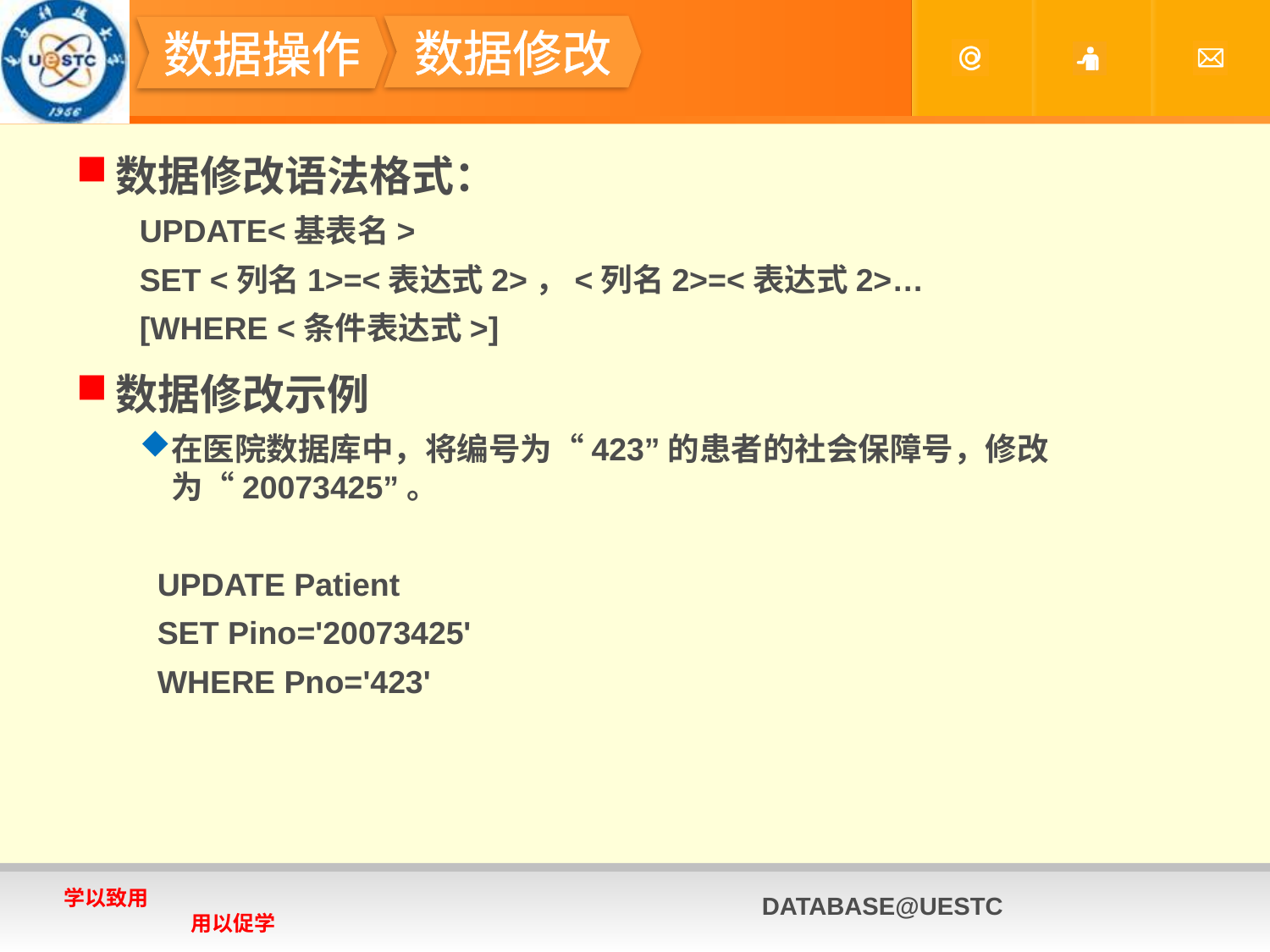

#
数据修改
数据操作
数据修改语法格式：
UPDATE<基表名>
SET <列名1>=<表达式2>，<列名2>=<表达式2>…
[WHERE <条件表达式>]
数据修改示例
在医院数据库中，将编号为“423”的患者的社会保障号，修改为“20073425”。

  UPDATE Patient
  SET Pino='20073425'
  WHERE Pno='423'